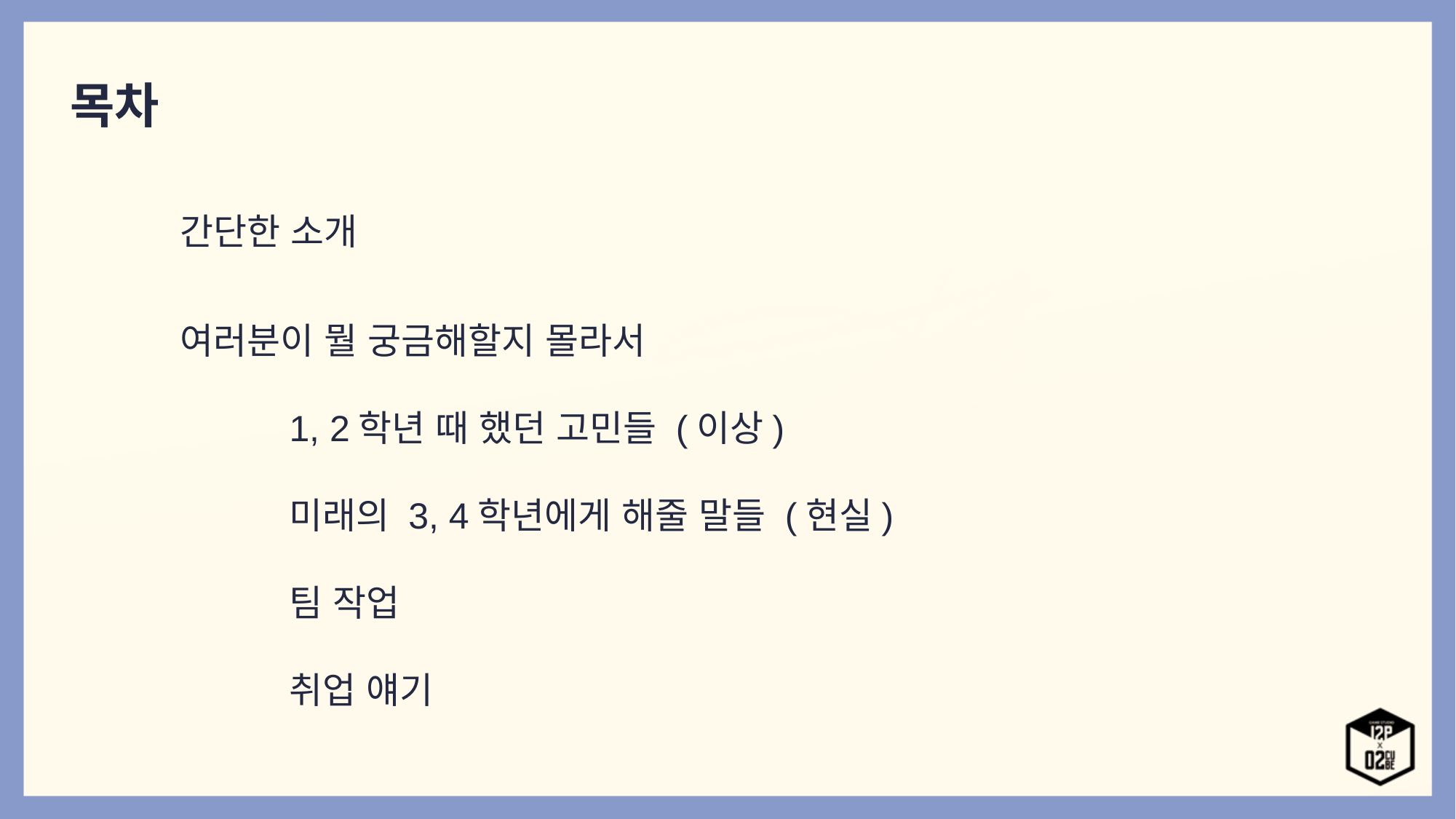

목차
간단한 소개
여러분이 뭘 궁금해할지 몰라서
	1, 2학년 때 했던 고민들 (이상)
	미래의 3, 4학년에게 해줄 말들 (현실)
	팀 작업
	취업 얘기